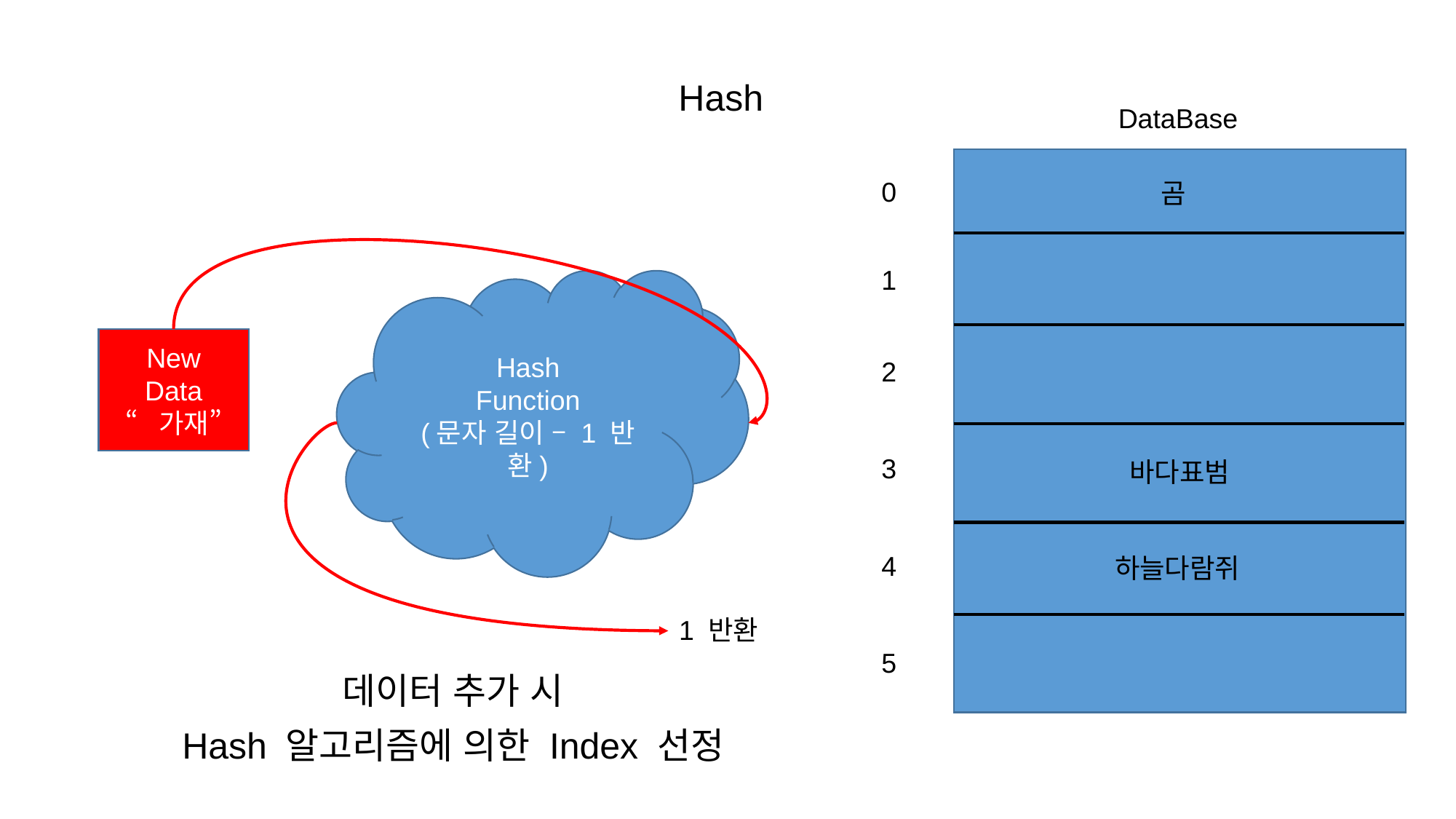

Hash
DataBase

0
곰
1
Hash
Function
(문자 길이 – 1 반환)
New
Data
“가재”
2
3
바다표범
4
하늘다람쥐
1 반환
5
데이터 추가 시
Hash 알고리즘에 의한 Index 선정